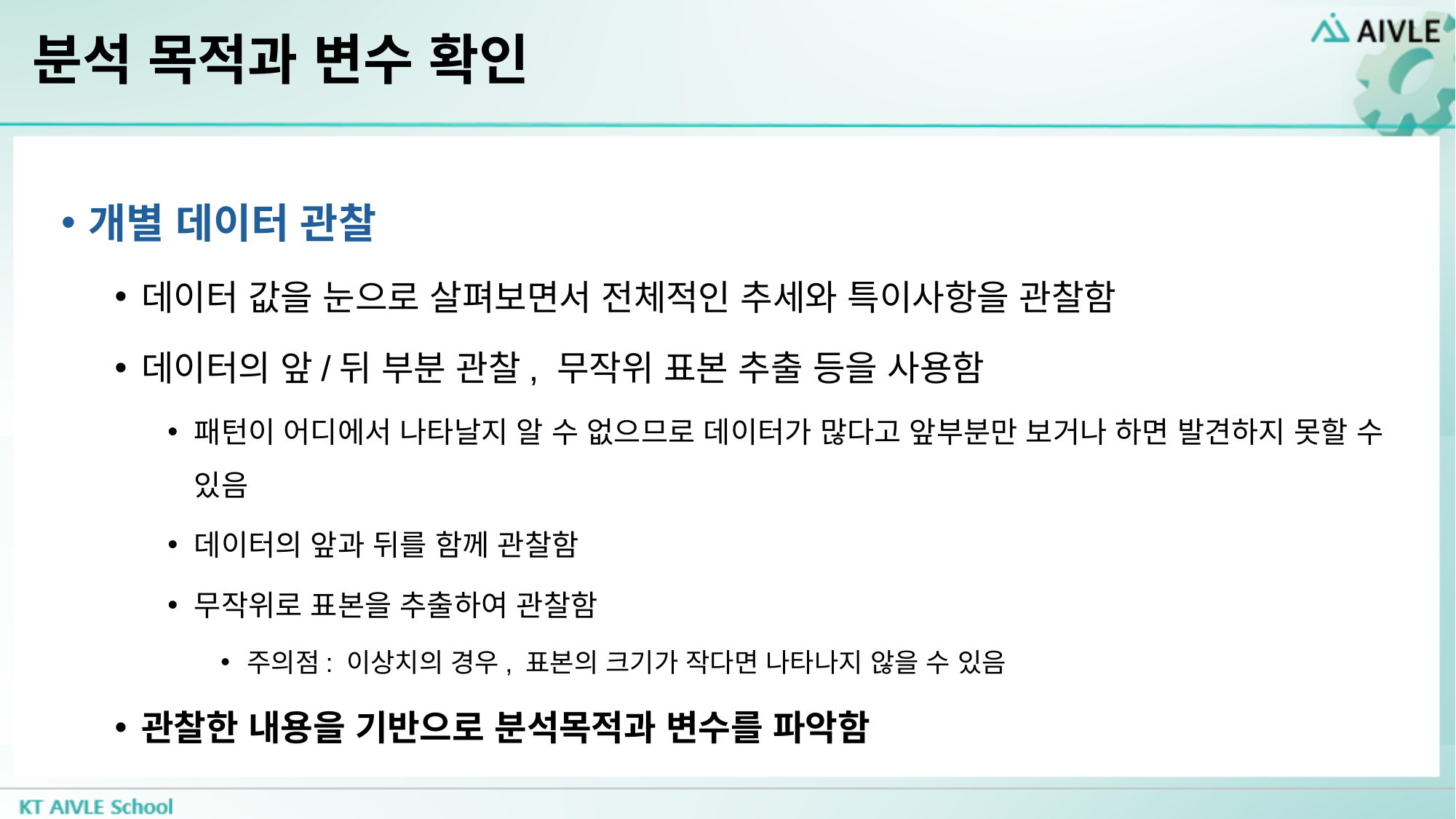

# 분석 목적과 변수 확인
개별 데이터 관찰
데이터 값을 눈으로 살펴보면서 전체적인 추세와 특이사항을 관찰함
데이터의 앞/뒤 부분 관찰, 무작위 표본 추출 등을 사용함
패턴이 어디에서 나타날지 알 수 없으므로 데이터가 많다고 앞부분만 보거나 하면 발견하지 못할 수 있음
데이터의 앞과 뒤를 함께 관찰함
무작위로 표본을 추출하여 관찰함
주의점: 이상치의 경우, 표본의 크기가 작다면 나타나지 않을 수 있음
관찰한 내용을 기반으로 분석목적과 변수를 파악함